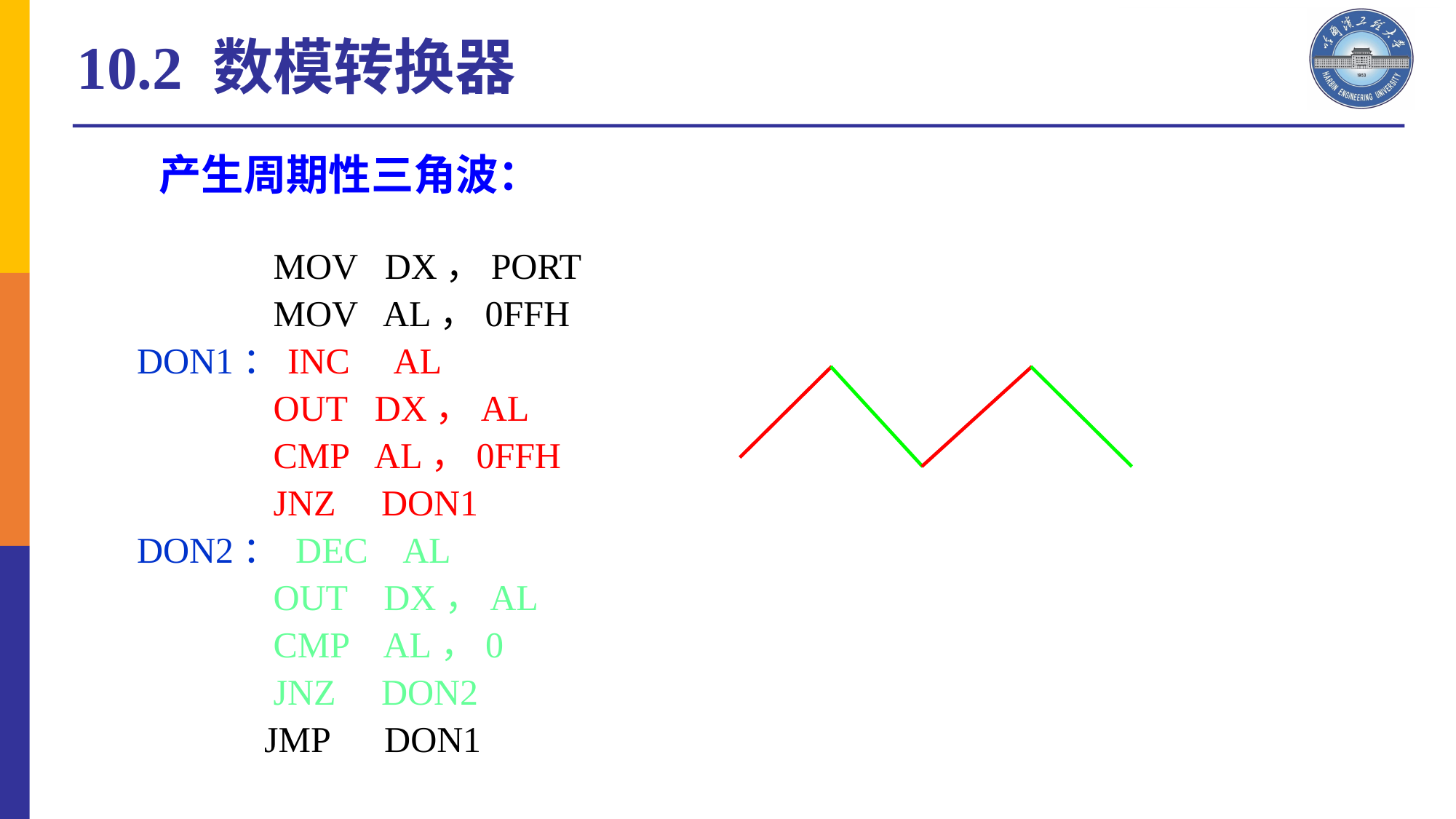

10.2 数模转换器
产生周期性三角波：
               MOV   DX，PORT
               MOV   AL，0FFH
DON1：INC     AL
               OUT   DX，AL
               CMP   AL，0FFH
               JNZ     DON1
DON2： DEC    AL
               OUT    DX，AL
               CMP    AL，0
               JNZ     DON2
              JMP      DON1